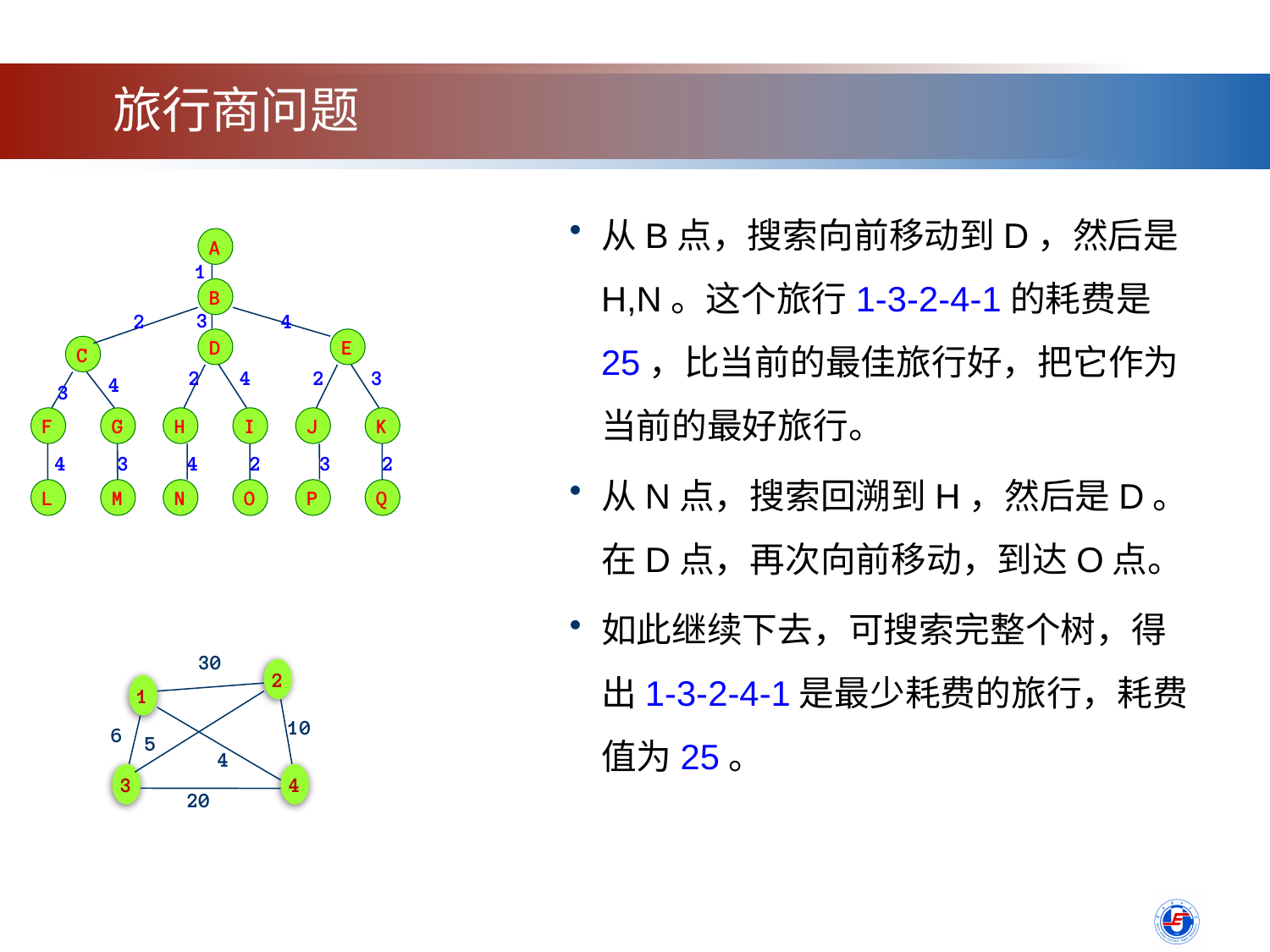

旅行商问题
从B点，搜索向前移动到D，然后是H,N。这个旅行1-3-2-4-1的耗费是25，比当前的最佳旅行好，把它作为当前的最好旅行。
从N点，搜索回溯到H，然后是D。在D点，再次向前移动，到达O点。
如此继续下去，可搜索完整个树，得出1-3-2-4-1是最少耗费的旅行，耗费值为25。
A
1

B
3
2
4

D
E
C
2
4
2
3
4

3
F
G
H
I
J
K
4
3
4
2
3
2

L
M
N
O
P
Q
30
2
1

10
6

5
4
3
4
20